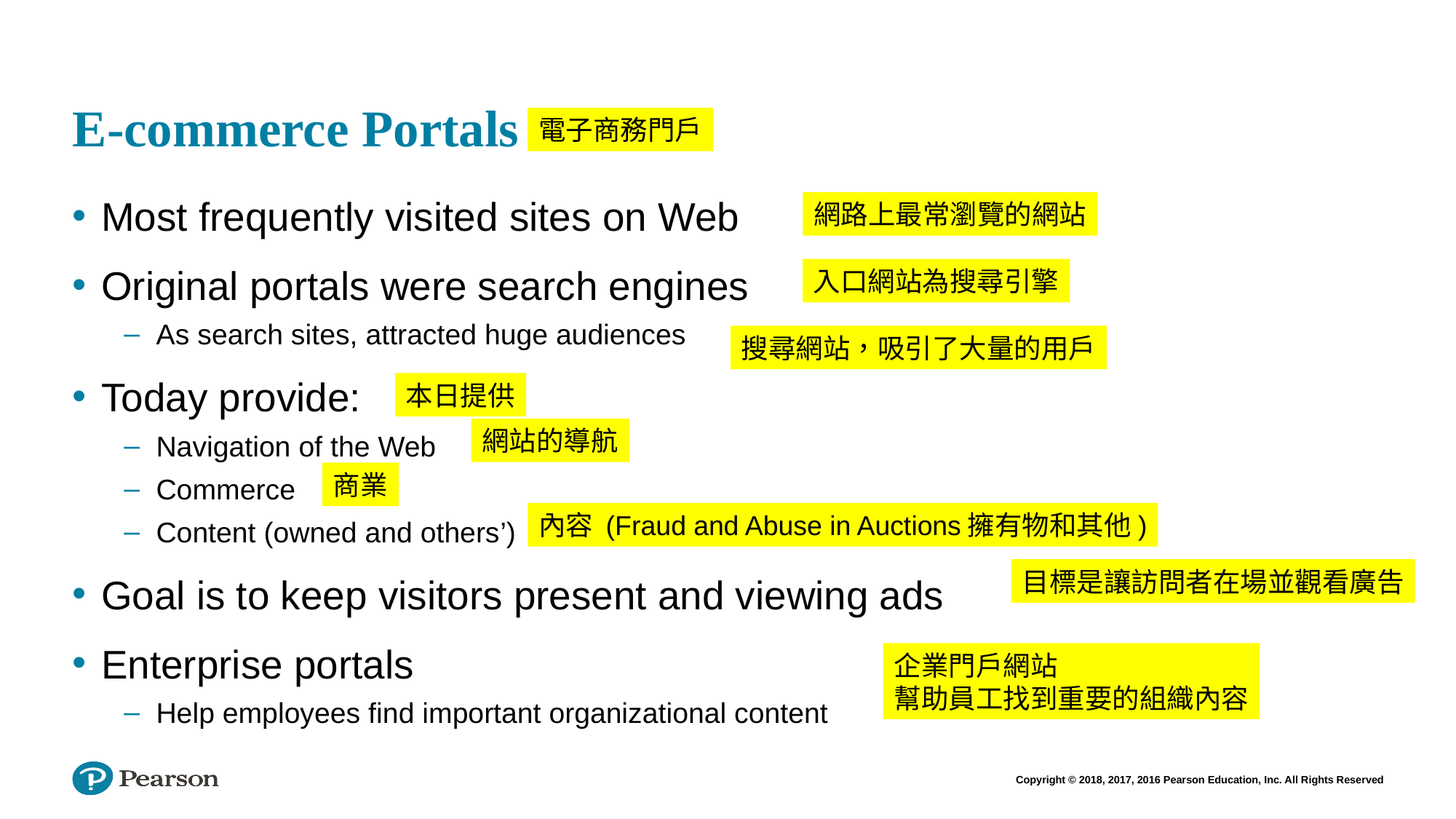

# E-commerce Portals
電子商務門戶
Most frequently visited sites on Web
Original portals were search engines
As search sites, attracted huge audiences
Today provide:
Navigation of the Web
Commerce
Content (owned and others’)
Goal is to keep visitors present and viewing ads
Enterprise portals
Help employees find important organizational content
網路上最常瀏覽的網站
入口網站為搜尋引擎
搜尋網站，吸引了大量的用戶
本日提供
網站的導航
商業
內容 (Fraud and Abuse in Auctions擁有物和其他)
目標是讓訪問者在場並觀看廣告
企業門戶網站
幫助員工找到重要的組織內容